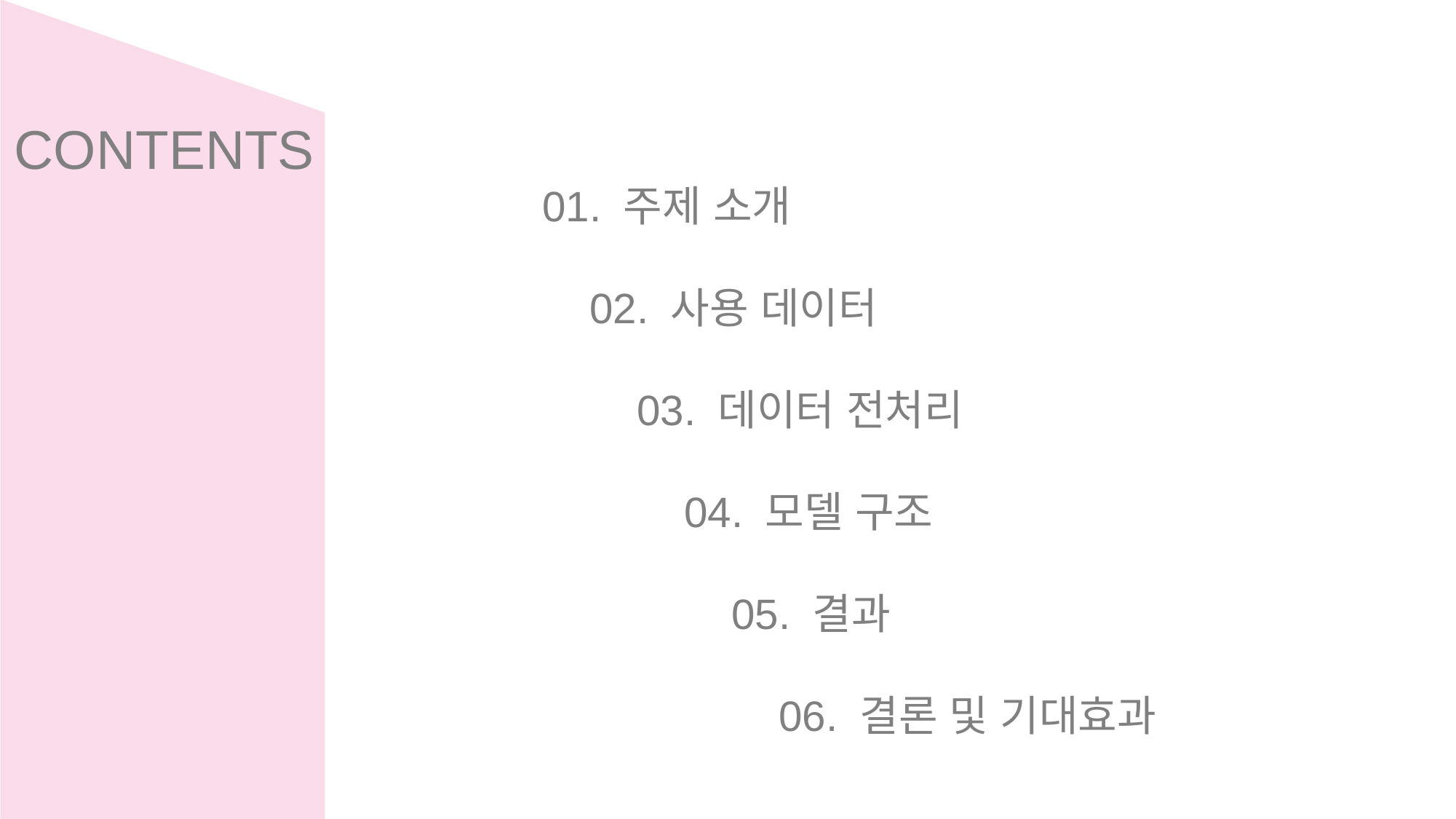

CONTENTS
01. 주제 소개
    02. 사용 데이터
        03. 데이터 전처리
            04. 모델 구조
                05. 결과
                    06. 결론 및 기대효과